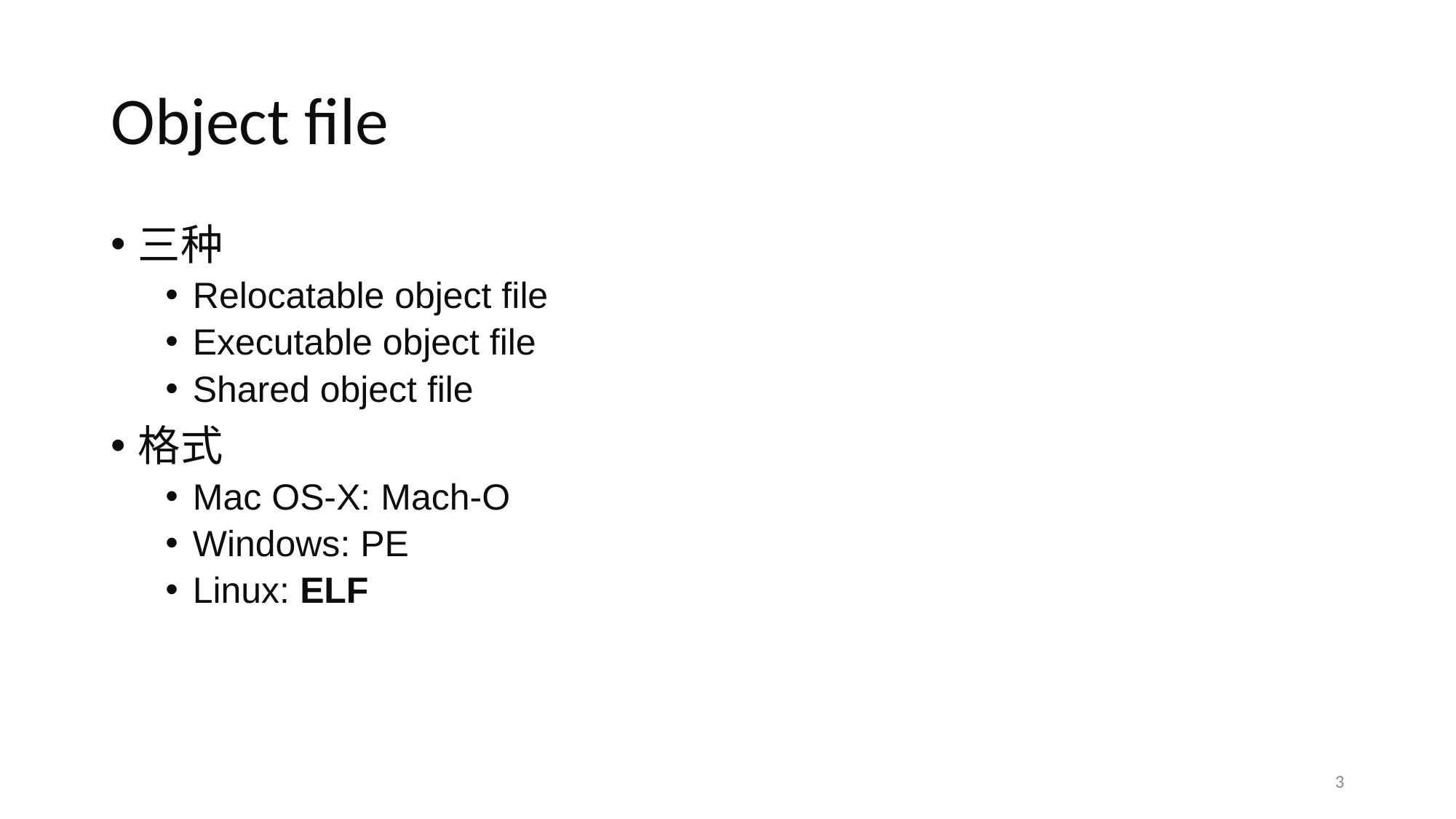

# Object file
三种
Relocatable object file
Executable object file
Shared object file
格式
Mac OS-X: Mach-O
Windows: PE
Linux: ELF
3